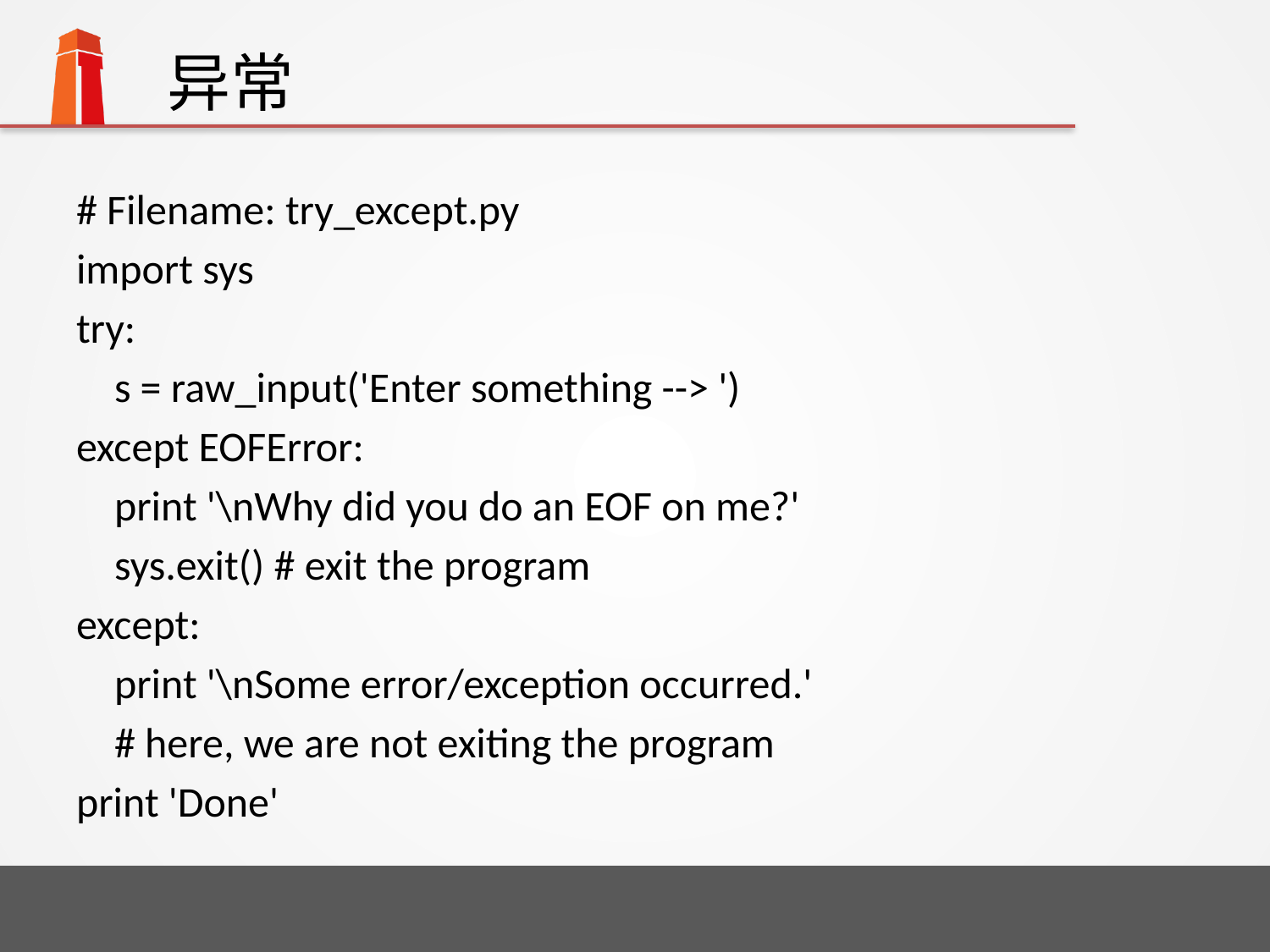

# 异常
# Filename: try_except.py
import sys
try:
    s = raw_input('Enter something --> ')
except EOFError:
    print '\nWhy did you do an EOF on me?'
    sys.exit() # exit the program
except:
    print '\nSome error/exception occurred.'
    # here, we are not exiting the program
print 'Done'